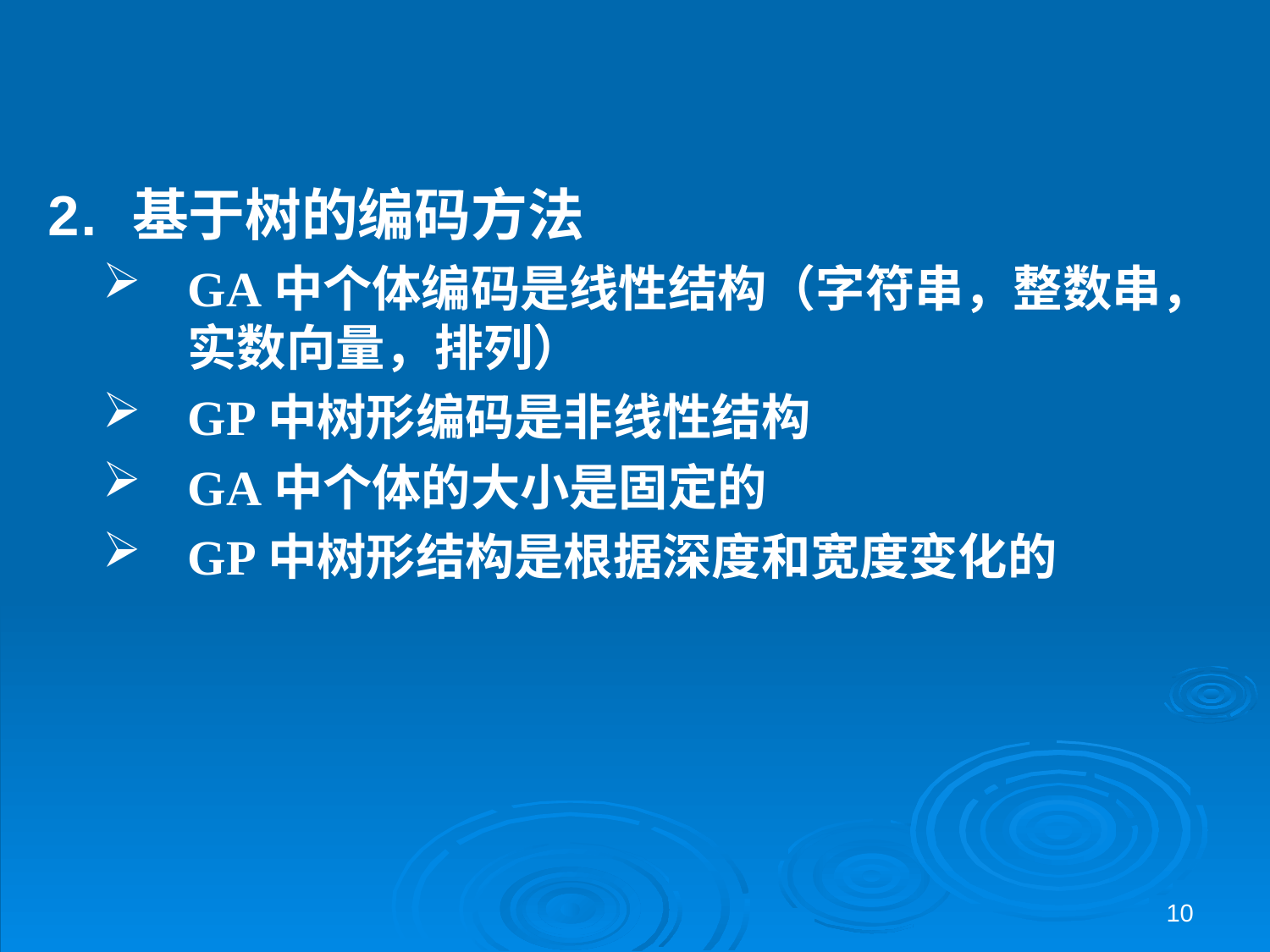

基于树的编码方法
GA中个体编码是线性结构（字符串，整数串，实数向量，排列）
GP中树形编码是非线性结构
GA中个体的大小是固定的
GP中树形结构是根据深度和宽度变化的
10